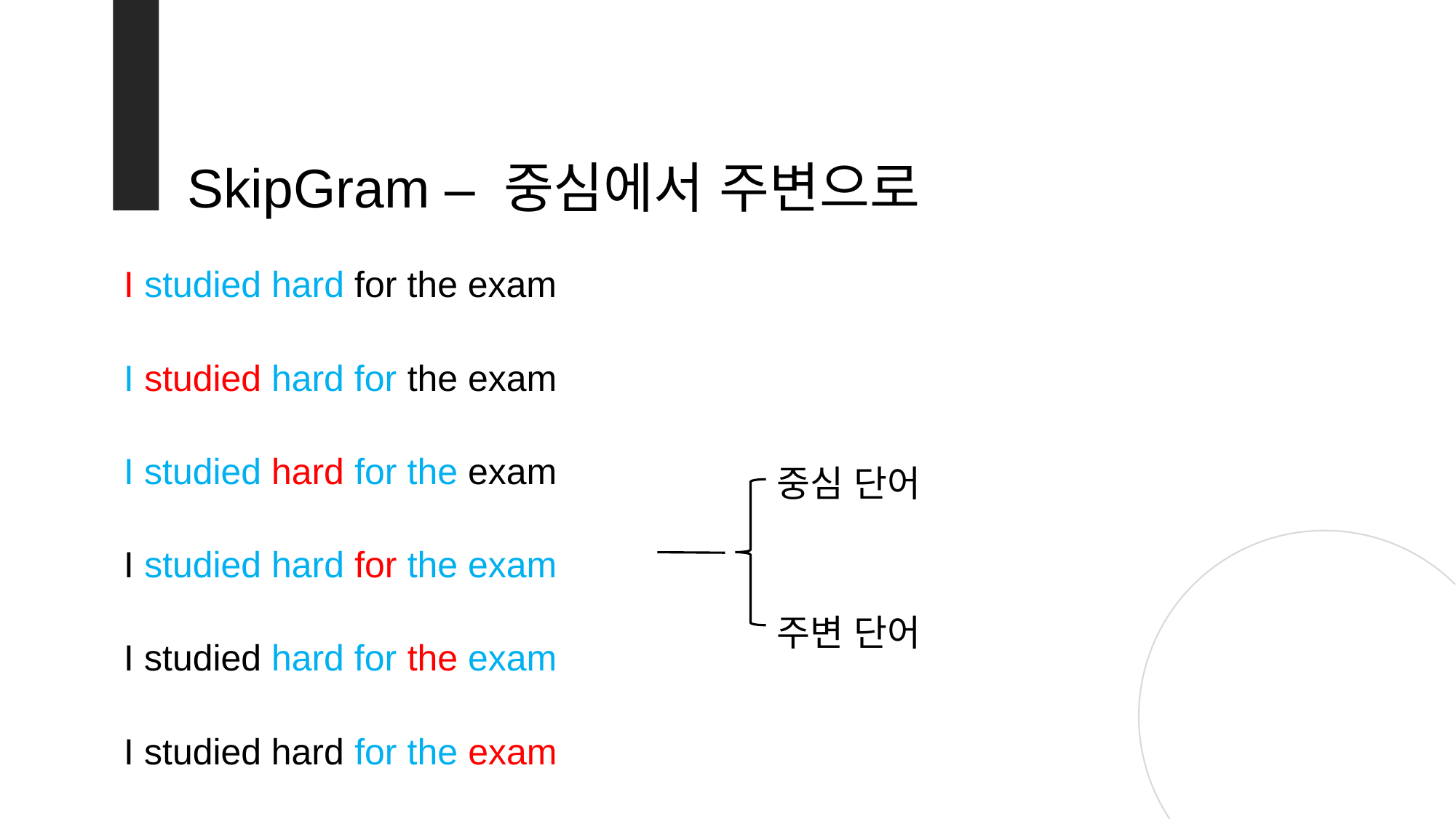

SkipGram – 중심에서 주변으로
I studied hard for the exam
I studied hard for the exam
I studied hard for the exam
중심 단어

I studied hard for the exam
주변 단어
I studied hard for the exam
I studied hard for the exam